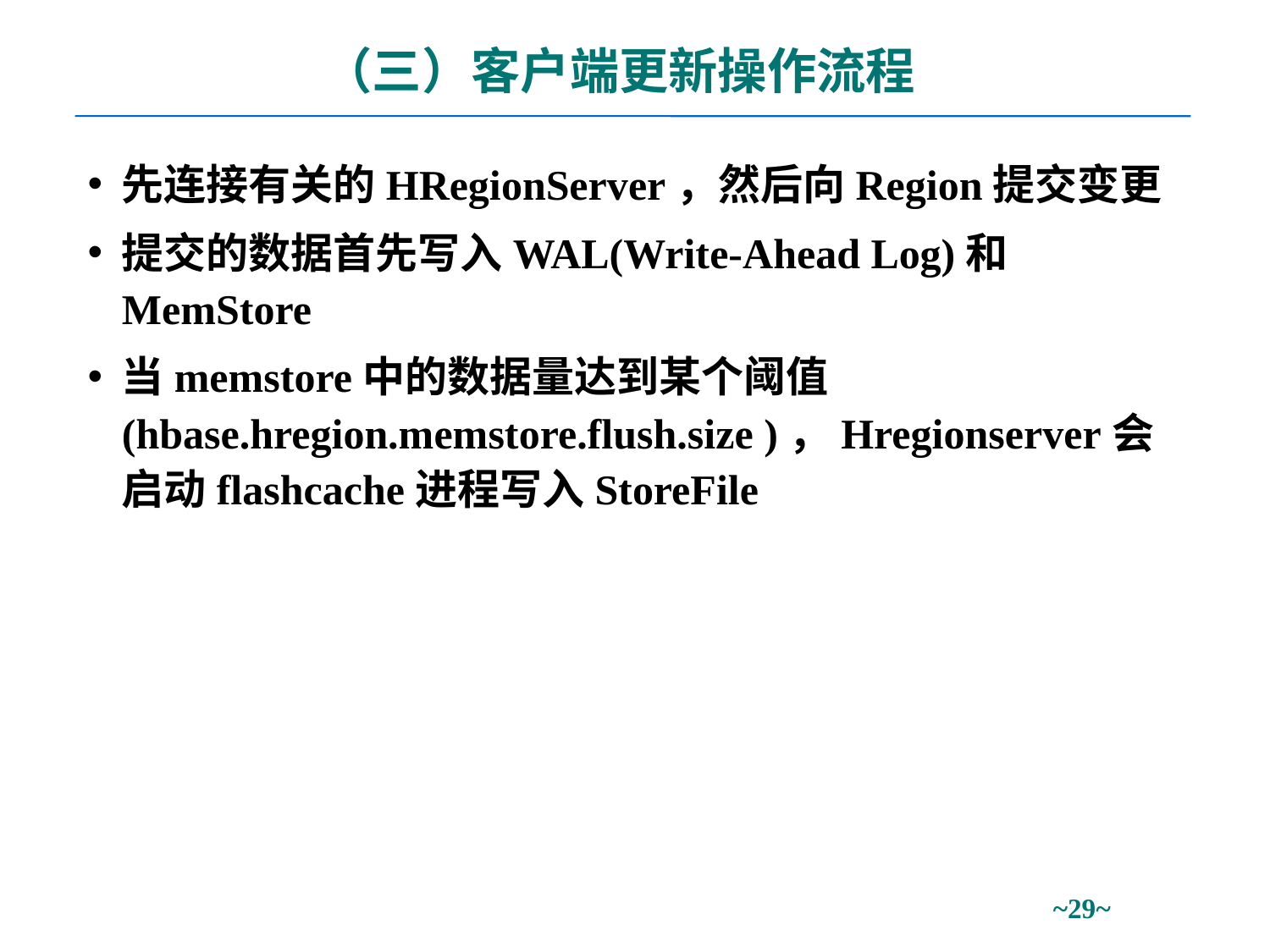

# （三）客户端更新操作流程
先连接有关的HRegionServer，然后向Region提交变更
提交的数据首先写入WAL(Write-Ahead Log)和MemStore
当memstore中的数据量达到某个阈值(hbase.hregion.memstore.flush.size )，Hregionserver会启动flashcache进程写入StoreFile

~29~